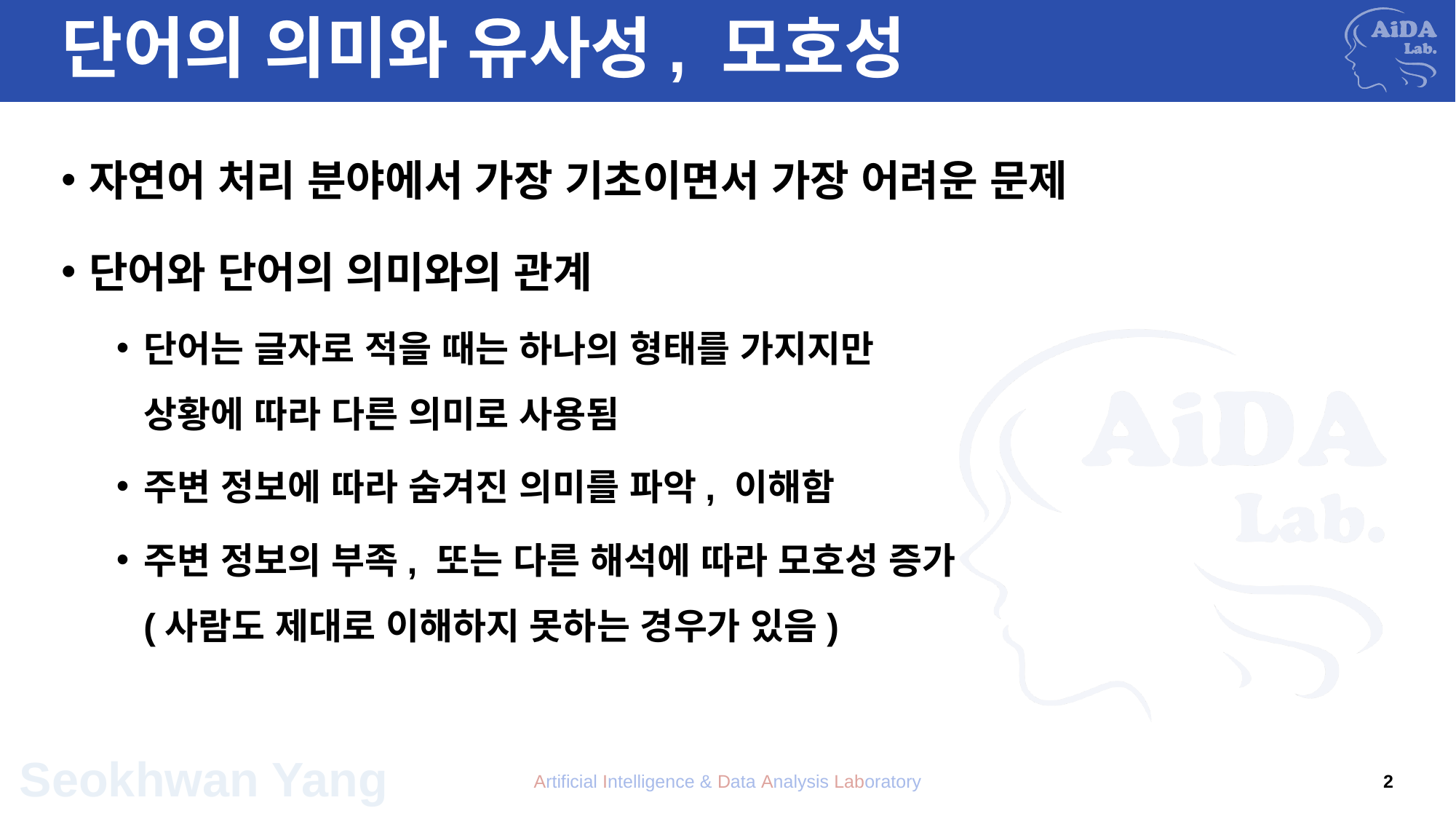

# 단어의 의미와 유사성, 모호성
자연어 처리 분야에서 가장 기초이면서 가장 어려운 문제
단어와 단어의 의미와의 관계
단어는 글자로 적을 때는 하나의 형태를 가지지만
상황에 따라 다른 의미로 사용됨
주변 정보에 따라 숨겨진 의미를 파악, 이해함
주변 정보의 부족, 또는 다른 해석에 따라 모호성 증가
(사람도 제대로 이해하지 못하는 경우가 있음)
Artificial Intelligence & Data Analysis Laboratory
2